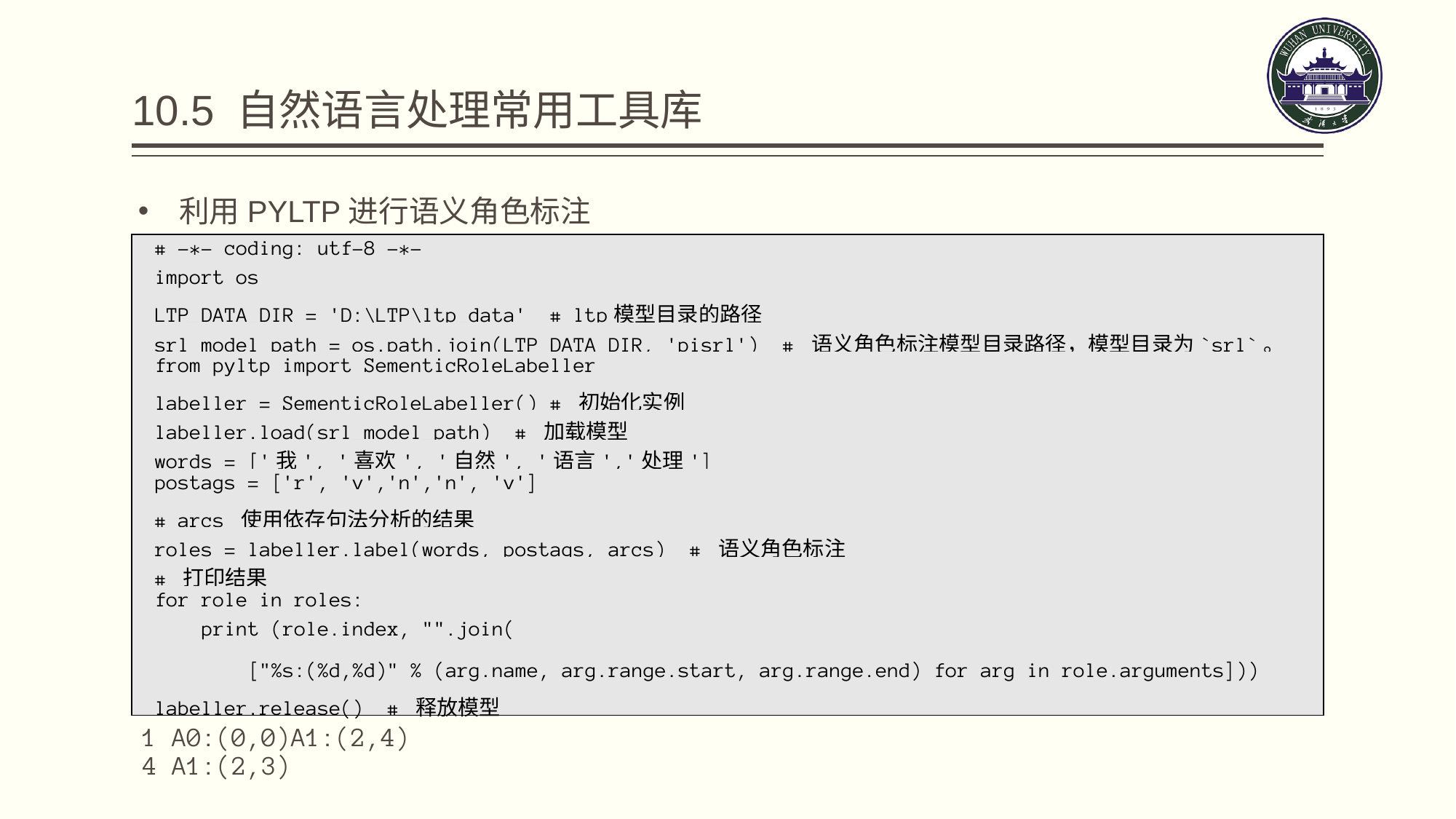

# 10.5 自然语言处理常用工具库
利用PYLTP进行语义角色标注
| # -\*- coding: utf-8 -\*- |
| --- |
| import os |
| LTP\_DATA\_DIR = 'D:\LTP\ltp\_data' # ltp模型目录的路径 |
| srl\_model\_path = os.path.join(LTP\_DATA\_DIR, 'pisrl') # 语义角色标注模型目录路径，模型目录为`srl`。 |
| from pyltp import SementicRoleLabeller |
| labeller = SementicRoleLabeller() # 初始化实例 |
| labeller.load(srl\_model\_path) # 加载模型 |
| words = ['我', '喜欢', '自然', '语言','处理'] |
| postags = ['r', 'v','n','n', 'v'] |
| # arcs 使用依存句法分析的结果 |
| roles = labeller.label(words, postags, arcs) # 语义角色标注 |
| # 打印结果 |
| for role in roles: |
| print (role.index, "".join( |
| ["%s:(%d,%d)" % (arg.name, arg.range.start, arg.range.end) for arg in role.arguments])) |
| labeller.release() # 释放模型 |
2:SBV	 0:HED	4:ATT	5:ATT	2:VOB
1 A0:(0,0)A1:(2,4)
4 A1:(2,3)